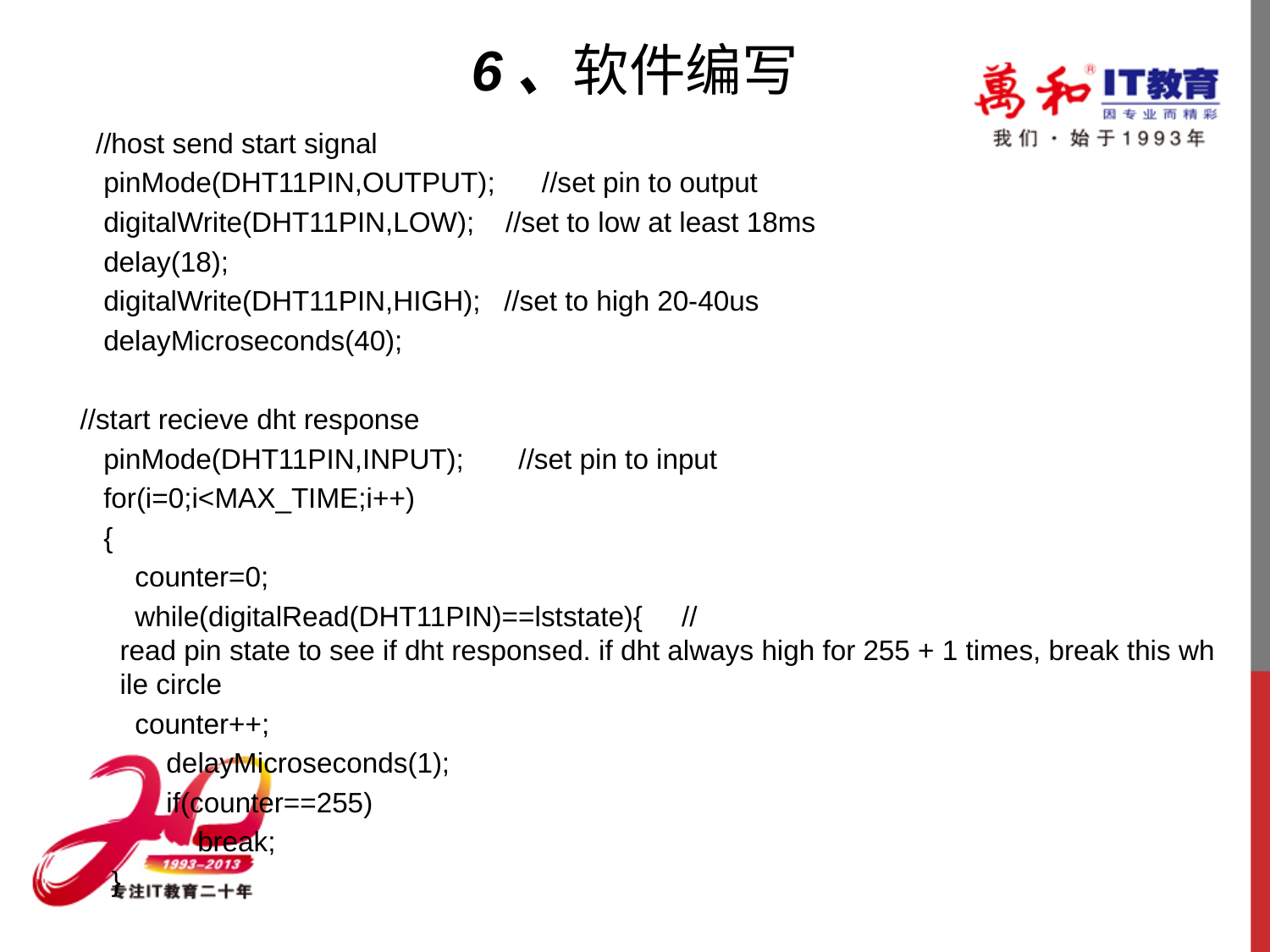

# 6、软件编写
   //host send start signal
    pinMode(DHT11PIN,OUTPUT);      //set pin to output
    digitalWrite(DHT11PIN,LOW);    //set to low at least 18ms
    delay(18);
    digitalWrite(DHT11PIN,HIGH);   //set to high 20-40us
    delayMicroseconds(40);

 //start recieve dht response
    pinMode(DHT11PIN,INPUT);       //set pin to input
    for(i=0;i<MAX_TIME;i++)
    {
        counter=0;
        while(digitalRead(DHT11PIN)==lststate){     //read pin state to see if dht responsed. if dht always high for 255 + 1 times, break this while circle
        counter++;
            delayMicroseconds(1);
            if(counter==255)
                break;
     }